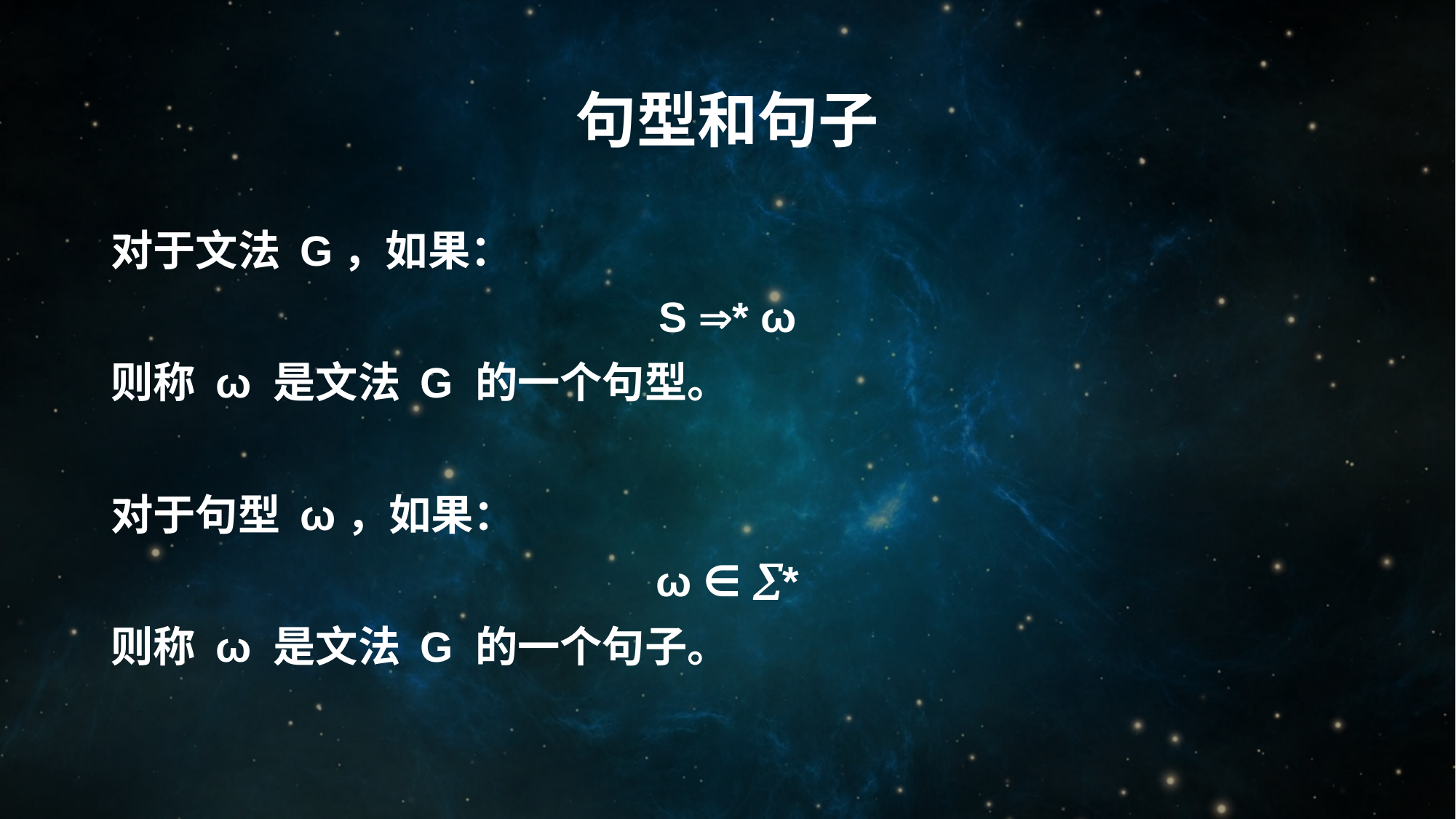

# 句型和句子
对于文法 G，如果：
S ⇒* ω
则称 ω 是文法 G 的一个句型。

对于句型 ω，如果：
ω ∈ ∑*
则称 ω 是文法 G 的一个句子。